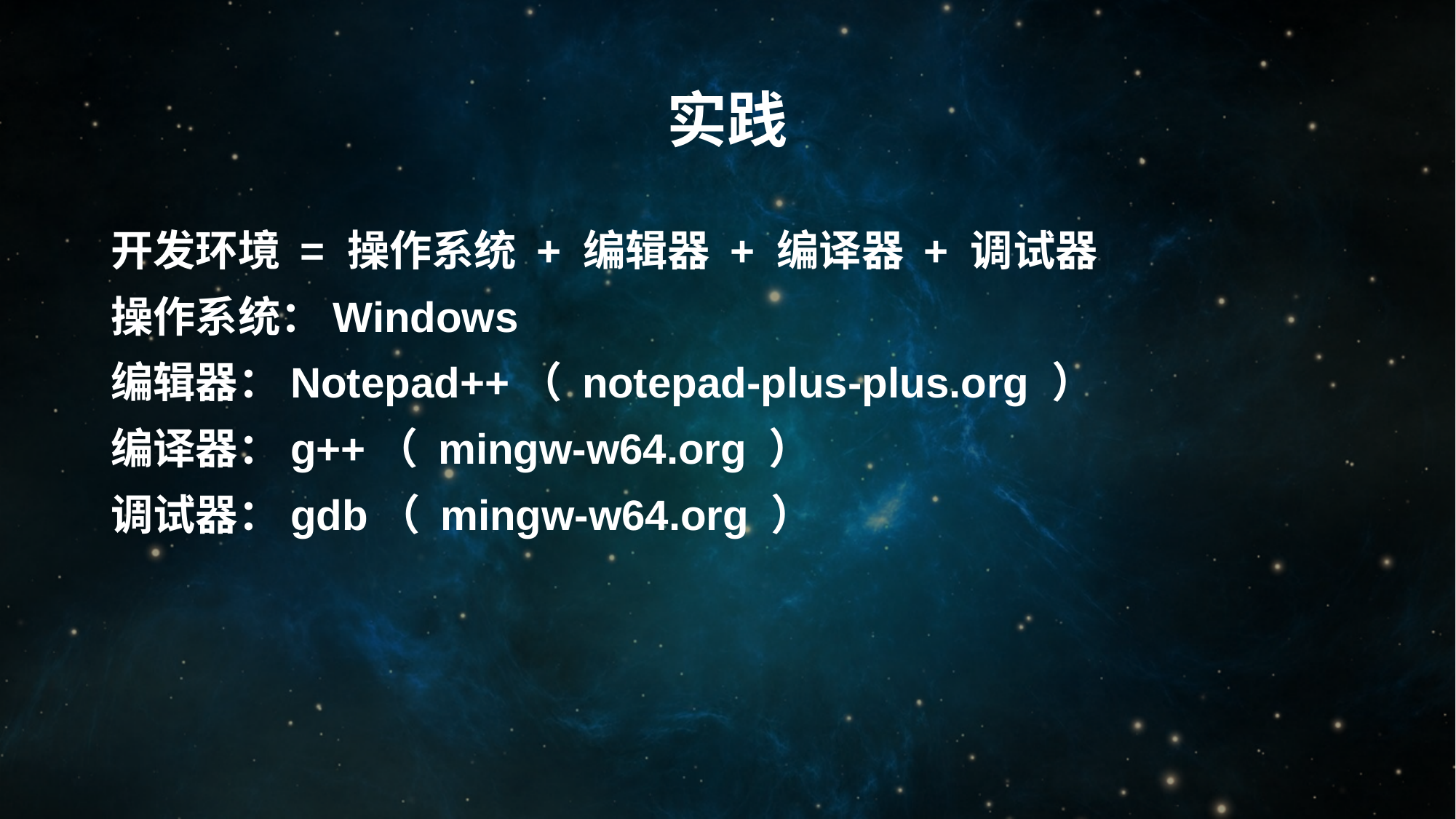

# 实践
开发环境 = 操作系统 + 编辑器 + 编译器 + 调试器
操作系统：Windows
编辑器：Notepad++（ notepad-plus-plus.org ）
编译器：g++（ mingw-w64.org ）
调试器：gdb（ mingw-w64.org ）